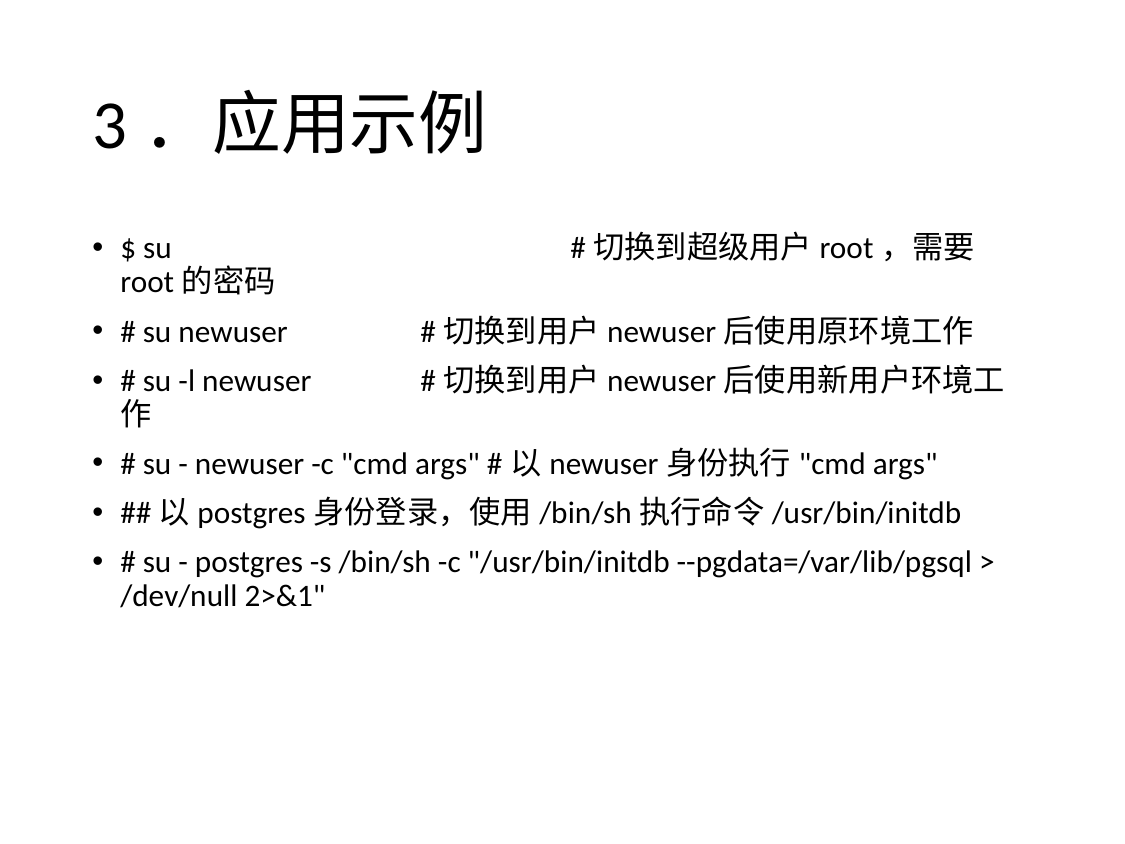

# 3．应用示例
$ su 			#切换到超级用户root，需要root的密码
# su newuser 	#切换到用户newuser后使用原环境工作
# su -l newuser 	#切换到用户newuser后使用新用户环境工作
# su - newuser -c "cmd args" #以newuser身份执行"cmd args"
##以postgres身份登录，使用/bin/sh执行命令/usr/bin/initdb
# su - postgres -s /bin/sh -c "/usr/bin/initdb --pgdata=/var/lib/pgsql > /dev/null 2>&1"